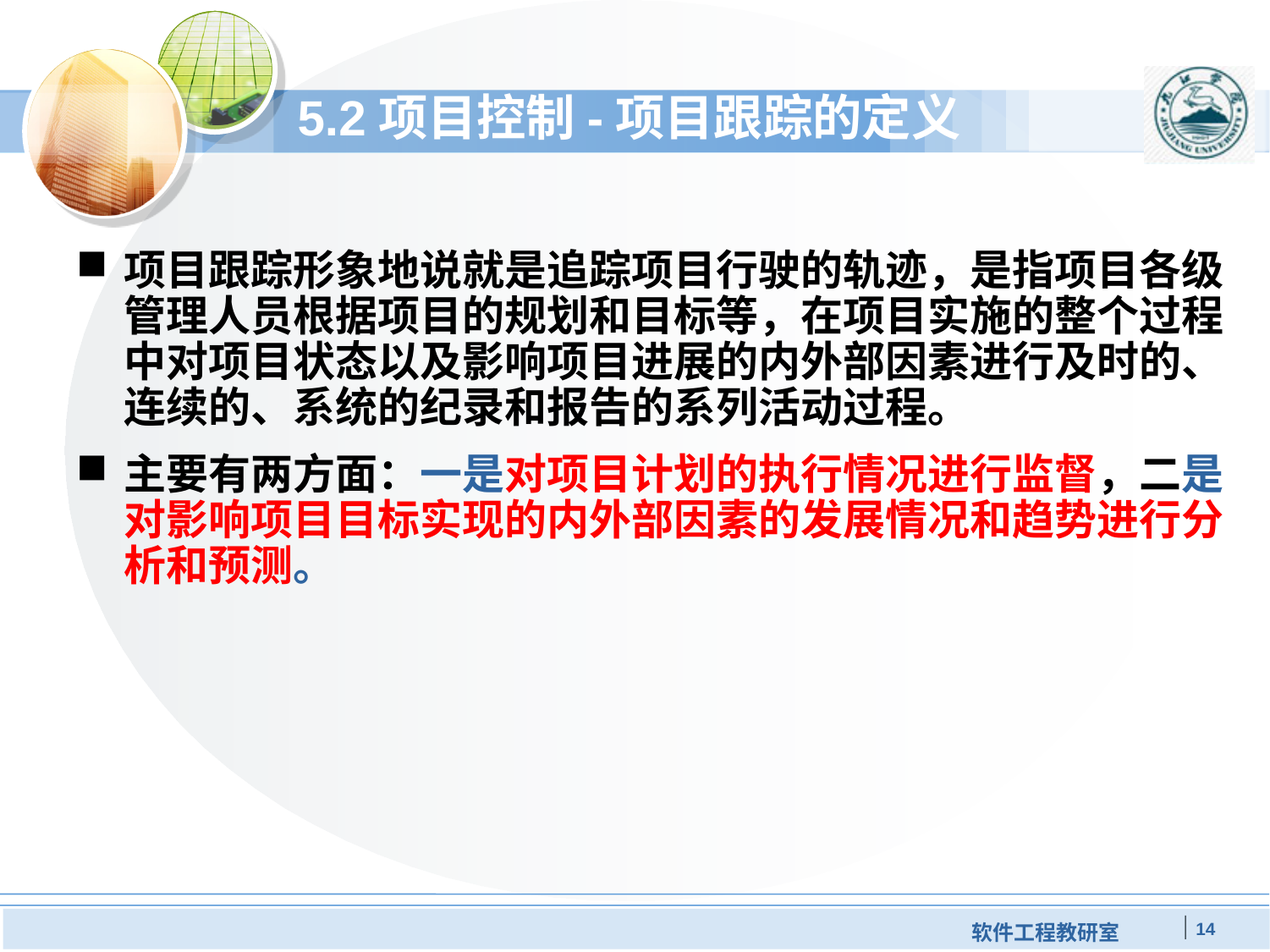

# 5.2项目控制-项目跟踪的定义
项目跟踪形象地说就是追踪项目行驶的轨迹，是指项目各级管理人员根据项目的规划和目标等，在项目实施的整个过程中对项目状态以及影响项目进展的内外部因素进行及时的、连续的、系统的纪录和报告的系列活动过程。
主要有两方面：一是对项目计划的执行情况进行监督，二是对影响项目目标实现的内外部因素的发展情况和趋势进行分析和预测。